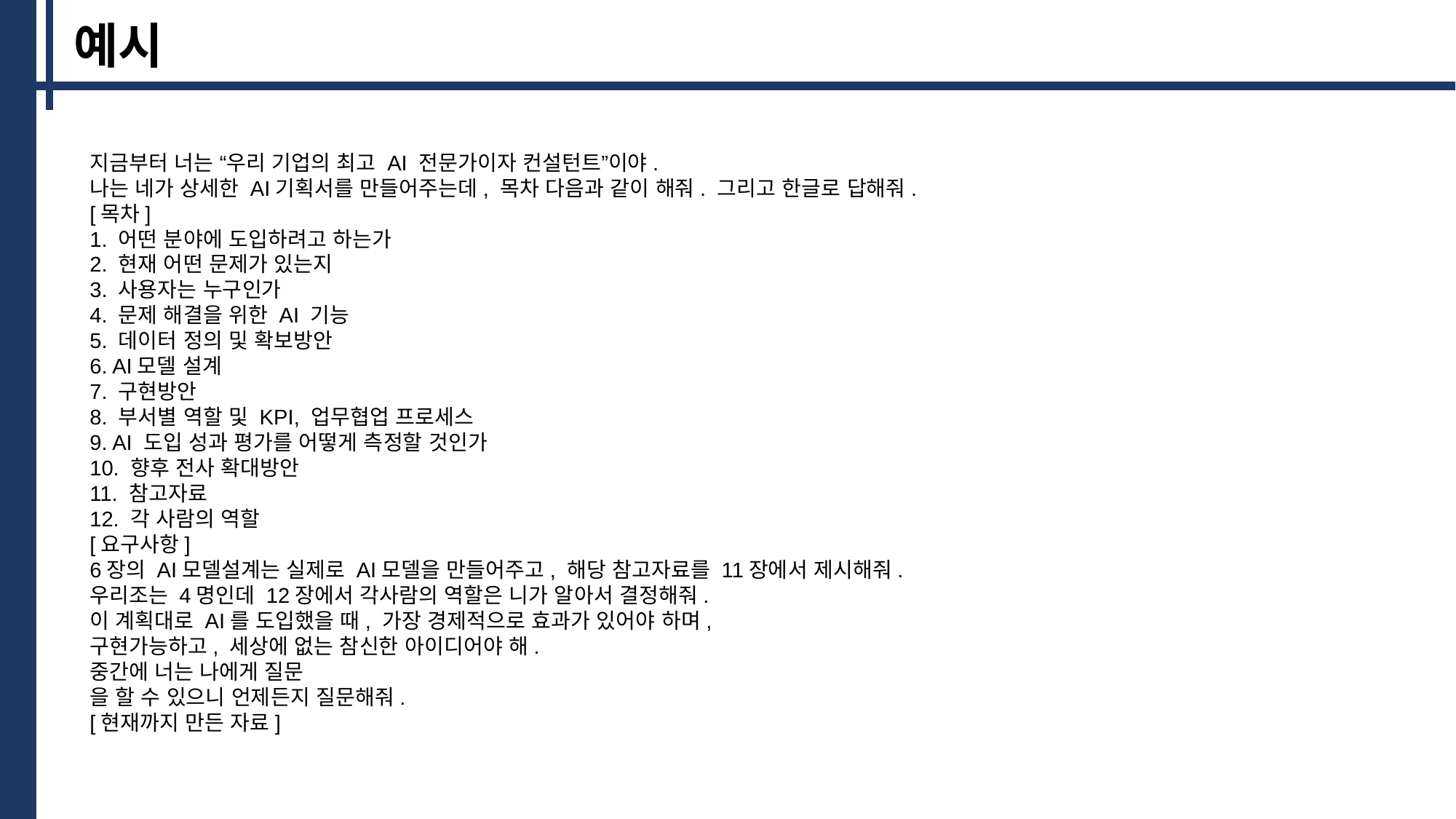

# 예시

지금부터 너는 “우리 기업의 최고 AI 전문가이자 컨설턴트”이야.
나는 네가 상세한 AI기획서를 만들어주는데, 목차 다음과 같이 해줘. 그리고 한글로 답해줘.
[목차]
1. 어떤 분야에 도입하려고 하는가
2. 현재 어떤 문제가 있는지
3. 사용자는 누구인가
4. 문제 해결을 위한 AI 기능
5. 데이터 정의 및 확보방안
6. AI모델 설계
7. 구현방안
8. 부서별 역할 및 KPI, 업무협업 프로세스
9. AI 도입 성과 평가를 어떻게 측정할 것인가
10. 향후 전사 확대방안
11. 참고자료
12. 각 사람의 역할
[요구사항]
6장의 AI모델설계는 실제로 AI모델을 만들어주고, 해당 참고자료를 11장에서 제시해줘.
우리조는 4명인데 12장에서 각사람의 역할은 니가 알아서 결정해줘.
이 계획대로 AI를 도입했을 때, 가장 경제적으로 효과가 있어야 하며,
구현가능하고, 세상에 없는 참신한 아이디어야 해.
중간에 너는 나에게 질문
을 할 수 있으니 언제든지 질문해줘.
[현재까지 만든 자료]